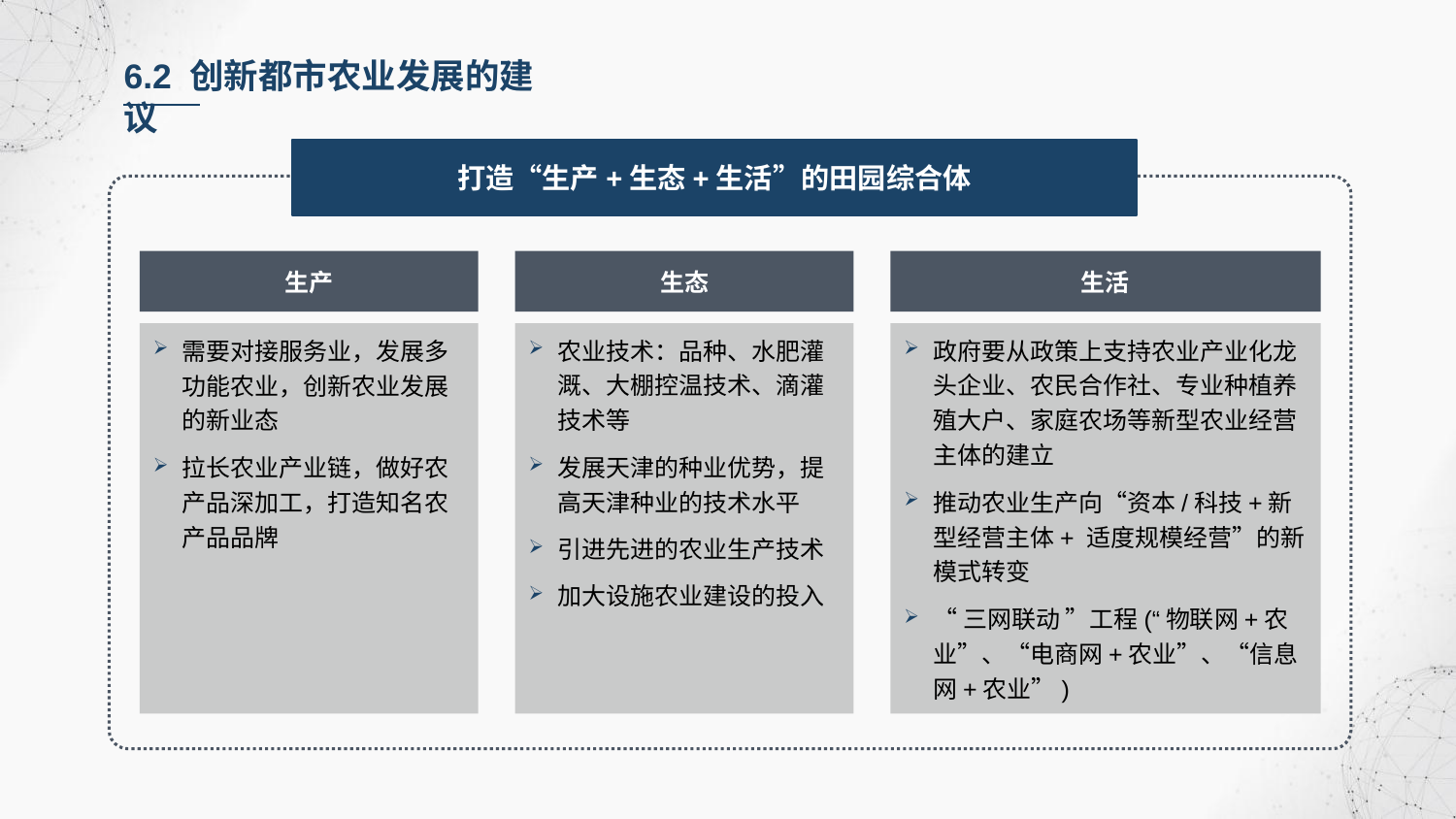

6.2 创新都市农业发展的建议
打造“生产+生态+生活”的田园综合体

生产
生态
生活
农业技术：品种、水肥灌溉、大棚控温技术、滴灌技术等
发展天津的种业优势，提高天津种业的技术水平
引进先进的农业生产技术
加大设施农业建设的投入
政府要从政策上支持农业产业化龙头企业、农民合作社、专业种植养殖大户、家庭农场等新型农业经营主体的建立
推动农业生产向“资本/科技+新型经营主体+ 适度规模经营”的新模式转变
“三网联动 ”工程(“物联网+农业”、“电商网+农业”、“信息网+农业”)

需要对接服务业，发展多功能农业，创新农业发展的新业态
拉长农业产业链，做好农产品深加工，打造知名农产品品牌